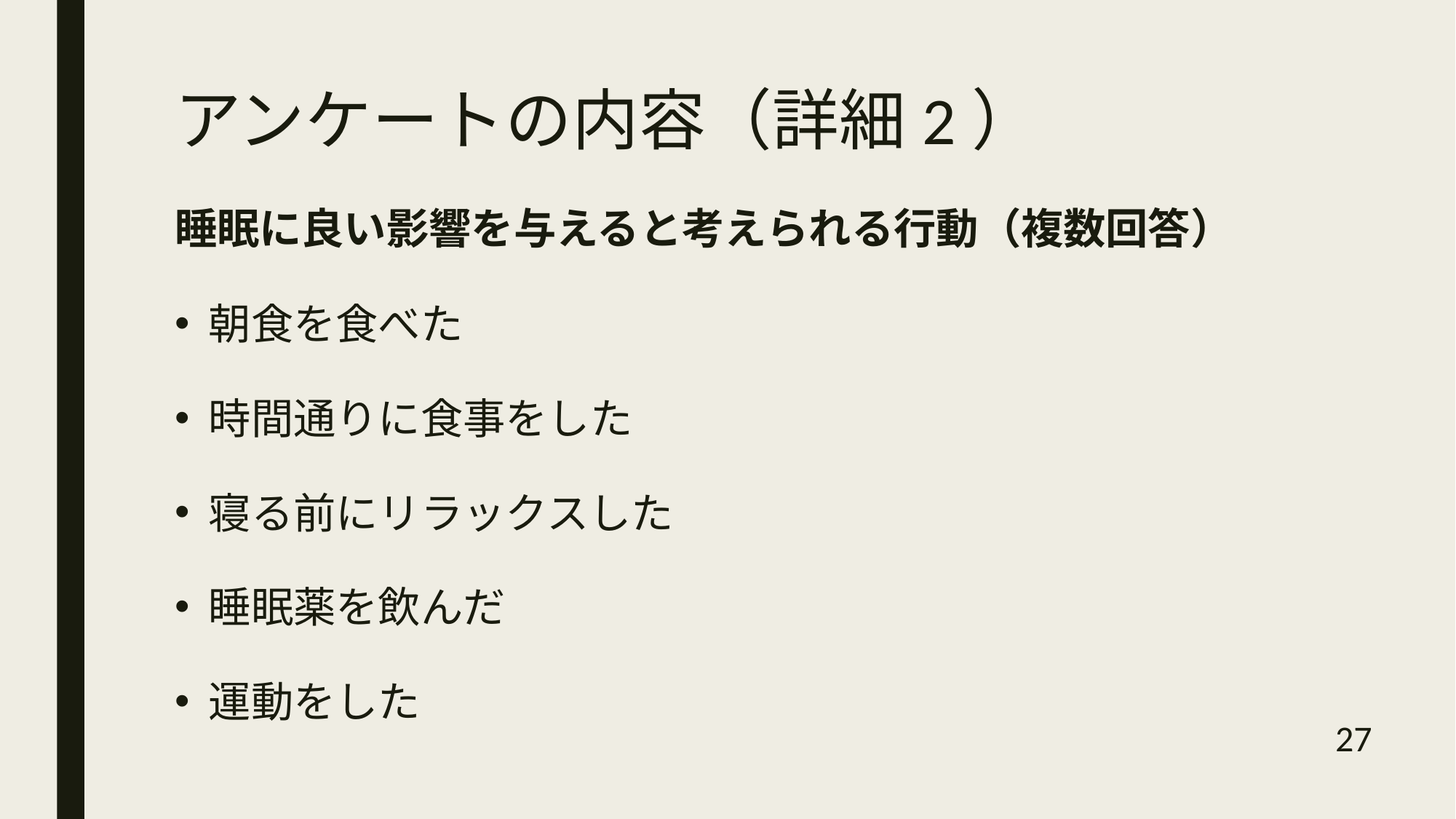

# アンケートの内容（詳細2）
睡眠に良い影響を与えると考えられる行動（複数回答）
朝食を食べた
時間通りに食事をした
寝る前にリラックスした
睡眠薬を飲んだ
運動をした

27